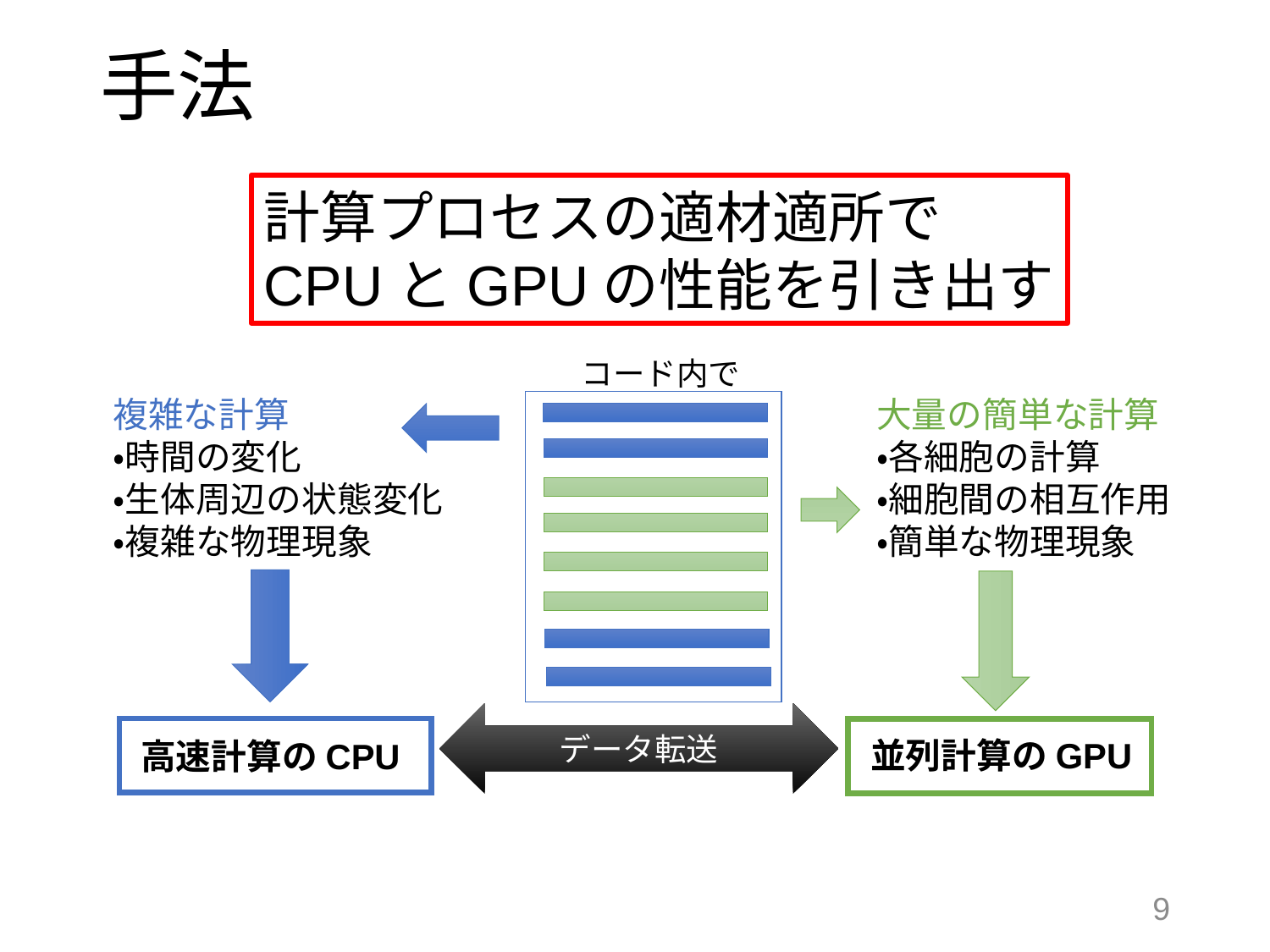

# 手法
計算プロセスの適材適所で
CPUとGPUの性能を引き出す
コード内で
複雑な計算
・時間の変化
・生体周辺の状態変化
・複雑な物理現象
大量の簡単な計算
・各細胞の計算
・細胞間の相互作用
・簡単な物理現象

データ転送

並列計算のGPU
高速計算のCPU
9